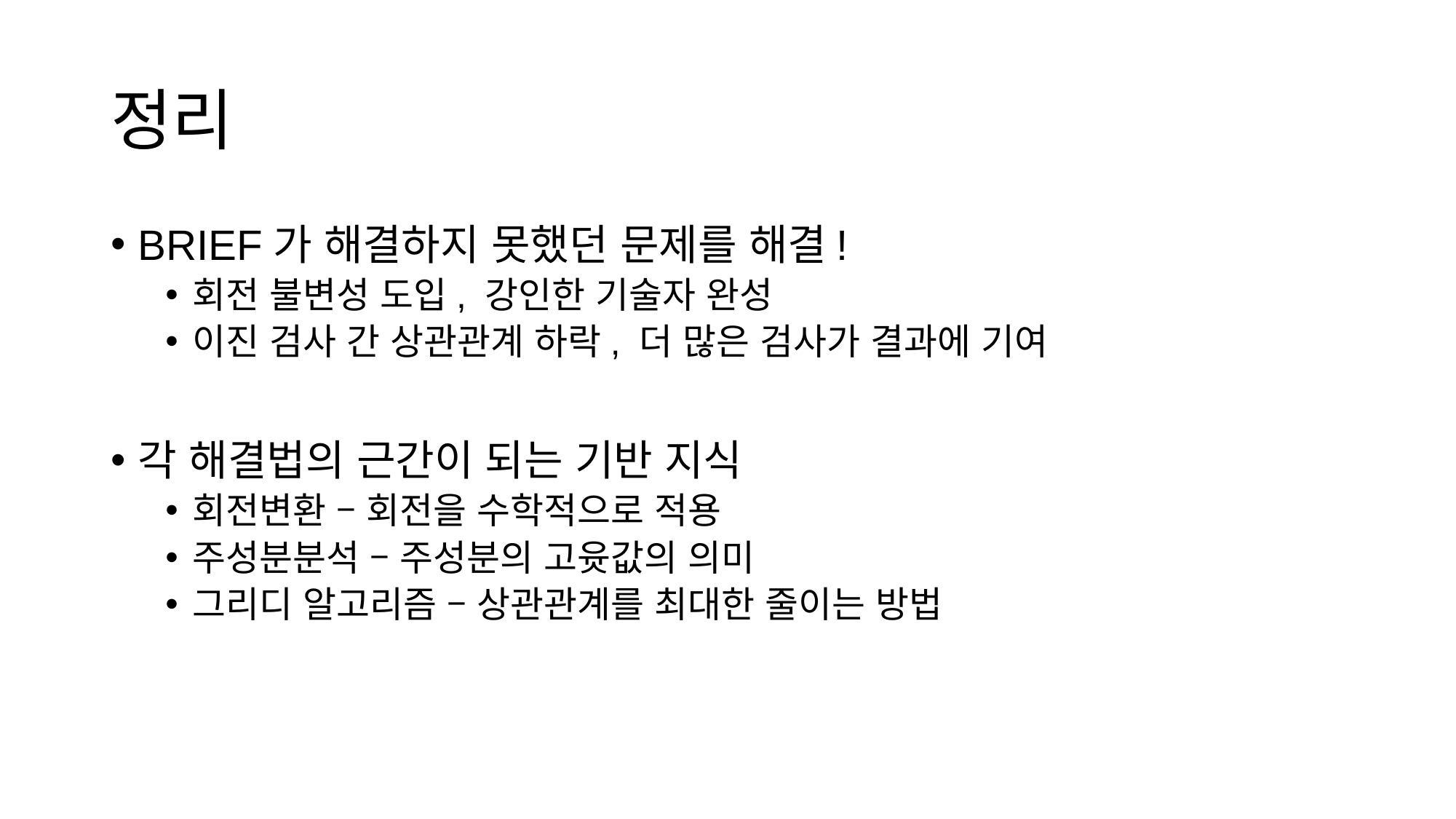

# 정리
BRIEF가 해결하지 못했던 문제를 해결!
회전 불변성 도입, 강인한 기술자 완성
이진 검사 간 상관관계 하락, 더 많은 검사가 결과에 기여

각 해결법의 근간이 되는 기반 지식
회전변환 – 회전을 수학적으로 적용
주성분분석 – 주성분의 고윳값의 의미
그리디 알고리즘 – 상관관계를 최대한 줄이는 방법